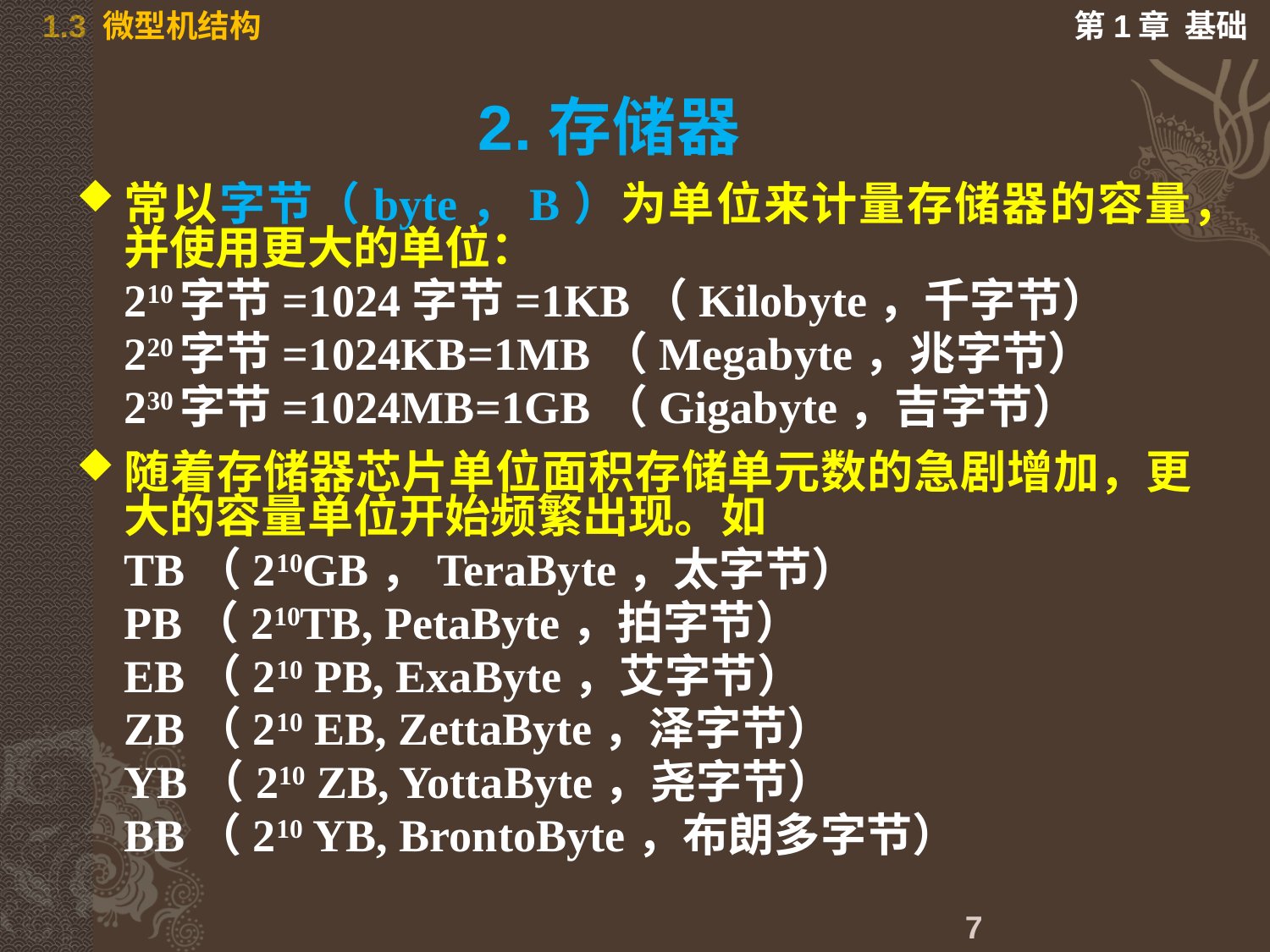

# 2.存储器
常以字节（byte，B）为单位来计量存储器的容量，并使用更大的单位：
	210字节=1024字节=1KB（Kilobyte，千字节）
	220字节=1024KB=1MB（Megabyte，兆字节）
	230字节=1024MB=1GB（Gigabyte，吉字节）
随着存储器芯片单位面积存储单元数的急剧增加，更大的容量单位开始频繁出现。如
	TB（210GB，TeraByte，太字节）
	PB（210TB, PetaByte，拍字节）
	EB（210 PB, ExaByte，艾字节）
	ZB（210 EB, ZettaByte，泽字节）
	YB（210 ZB, YottaByte，尧字节）
	BB（210 YB, BrontoByte，布朗多字节）